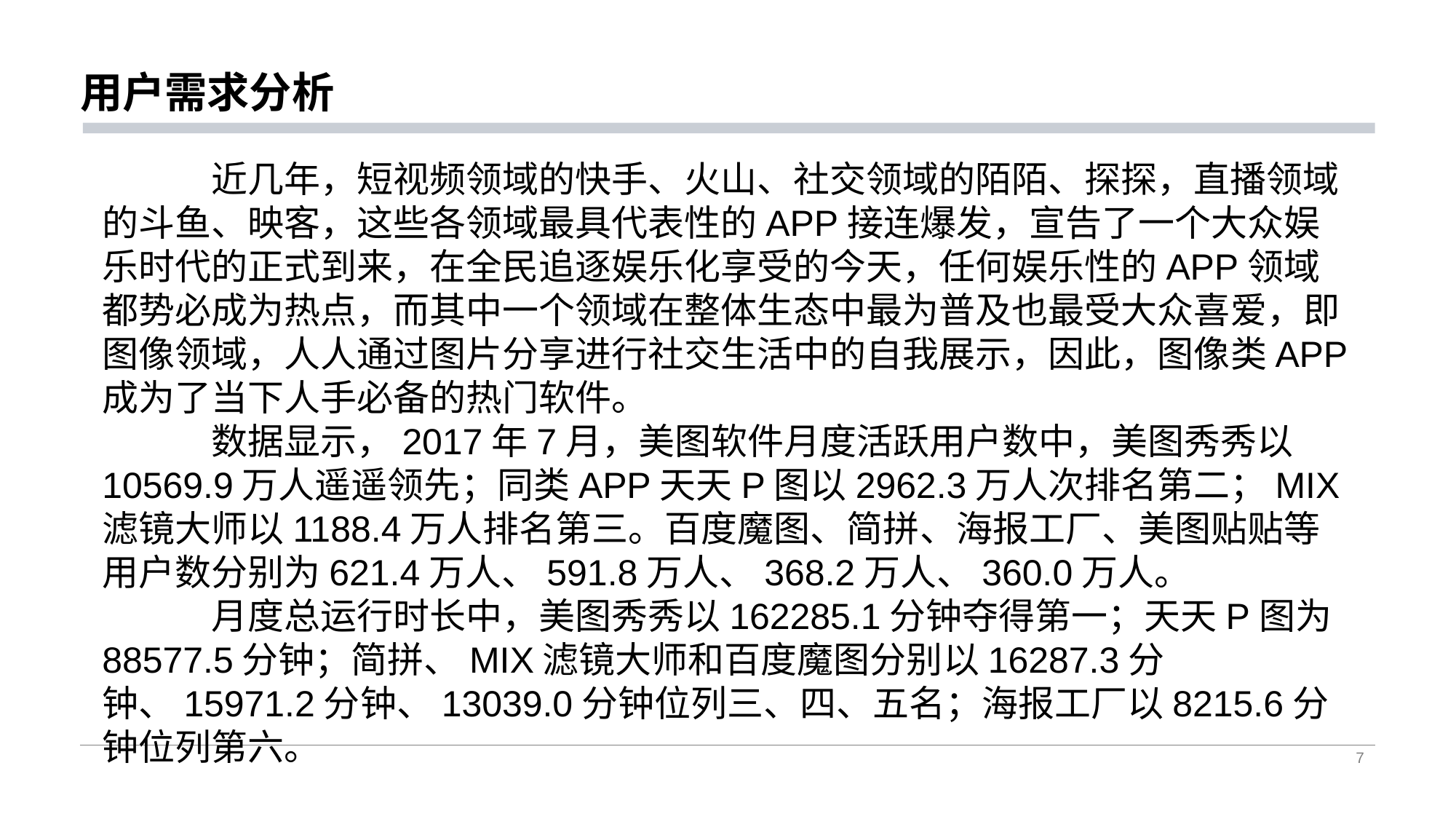

# 用户需求分析
	近几年，短视频领域的快手、火山、社交领域的陌陌、探探，直播领域的斗鱼、映客，这些各领域最具代表性的APP接连爆发，宣告了一个大众娱乐时代的正式到来，在全民追逐娱乐化享受的今天，任何娱乐性的APP领域都势必成为热点，而其中一个领域在整体生态中最为普及也最受大众喜爱，即图像领域，人人通过图片分享进行社交生活中的自我展示，因此，图像类APP成为了当下人手必备的热门软件。
 	数据显示，2017年7月，美图软件月度活跃用户数中，美图秀秀以10569.9万人遥遥领先；同类APP天天P图以2962.3万人次排名第二；MIX滤镜大师以1188.4万人排名第三。百度魔图、简拼、海报工厂、美图贴贴等用户数分别为621.4万人、591.8万人、368.2万人、360.0万人。
	月度总运行时长中，美图秀秀以162285.1分钟夺得第一；天天P图为88577.5分钟；简拼、MIX滤镜大师和百度魔图分别以16287.3分钟、15971.2分钟、13039.0分钟位列三、四、五名；海报工厂以8215.6分钟位列第六。
7